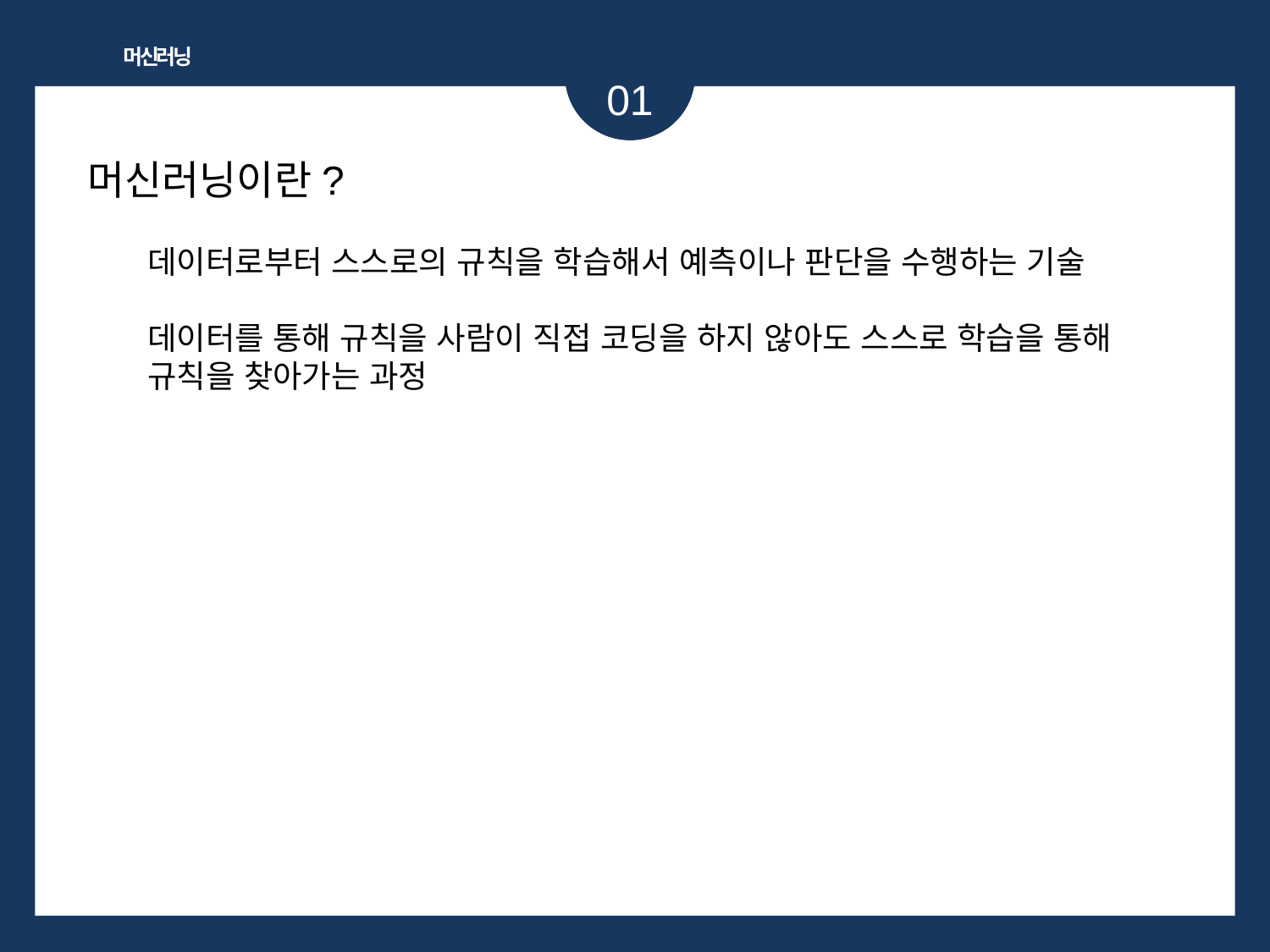

머신러닝
01
머신러닝이란?
데이터로부터 스스로의 규칙을 학습해서 예측이나 판단을 수행하는 기술

데이터를 통해 규칙을 사람이 직접 코딩을 하지 않아도 스스로 학습을 통해 규칙을 찾아가는 과정